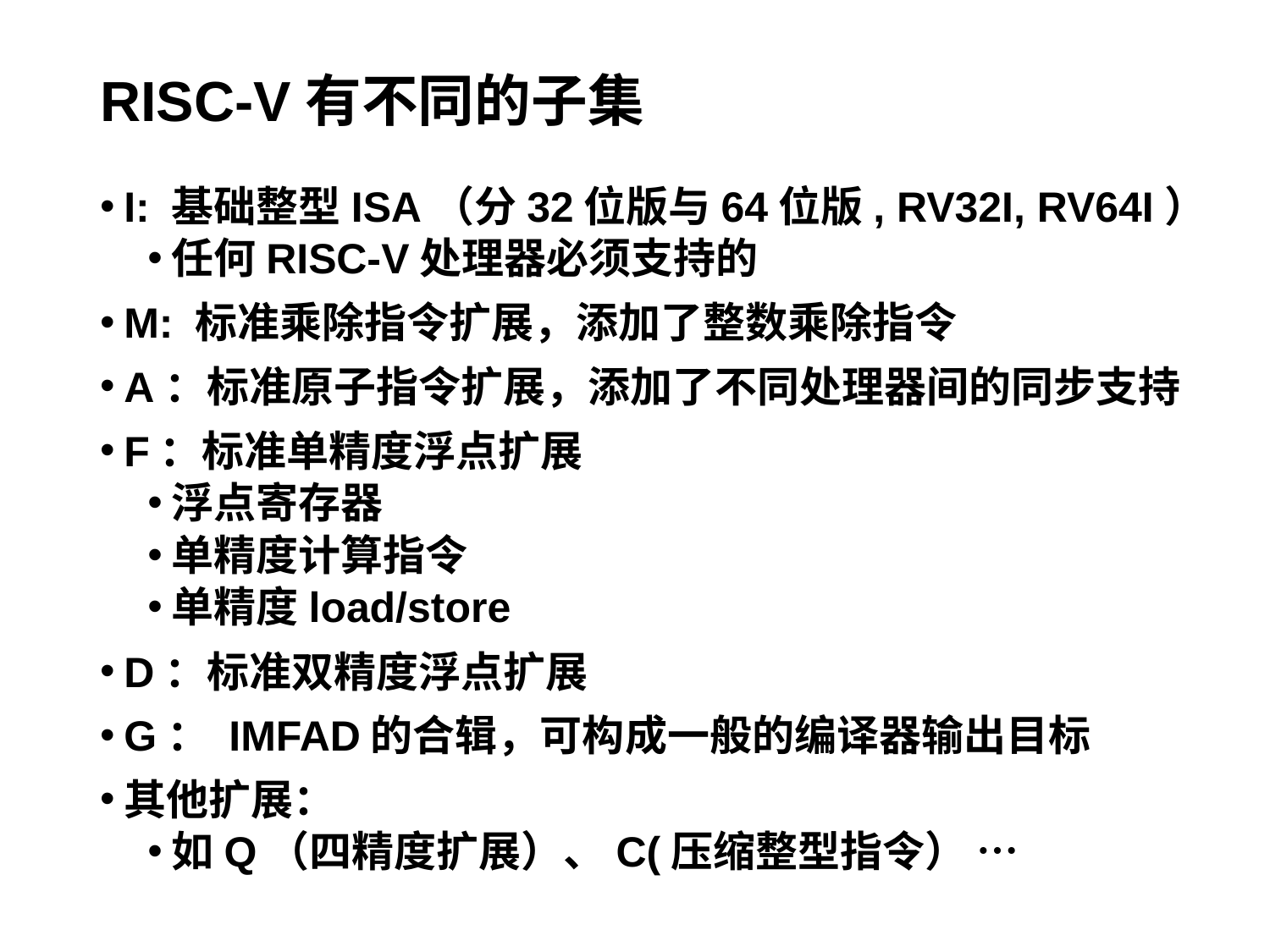

# RISC-V有不同的子集
I: 基础整型ISA（分32位版与64位版, RV32I, RV64I）
任何RISC-V处理器必须支持的
M: 标准乘除指令扩展，添加了整数乘除指令
A：标准原子指令扩展，添加了不同处理器间的同步支持
F：标准单精度浮点扩展
浮点寄存器
单精度计算指令
单精度load/store
D：标准双精度浮点扩展
G： IMFAD的合辑，可构成一般的编译器输出目标
其他扩展：
如Q（四精度扩展）、C(压缩整型指令） …